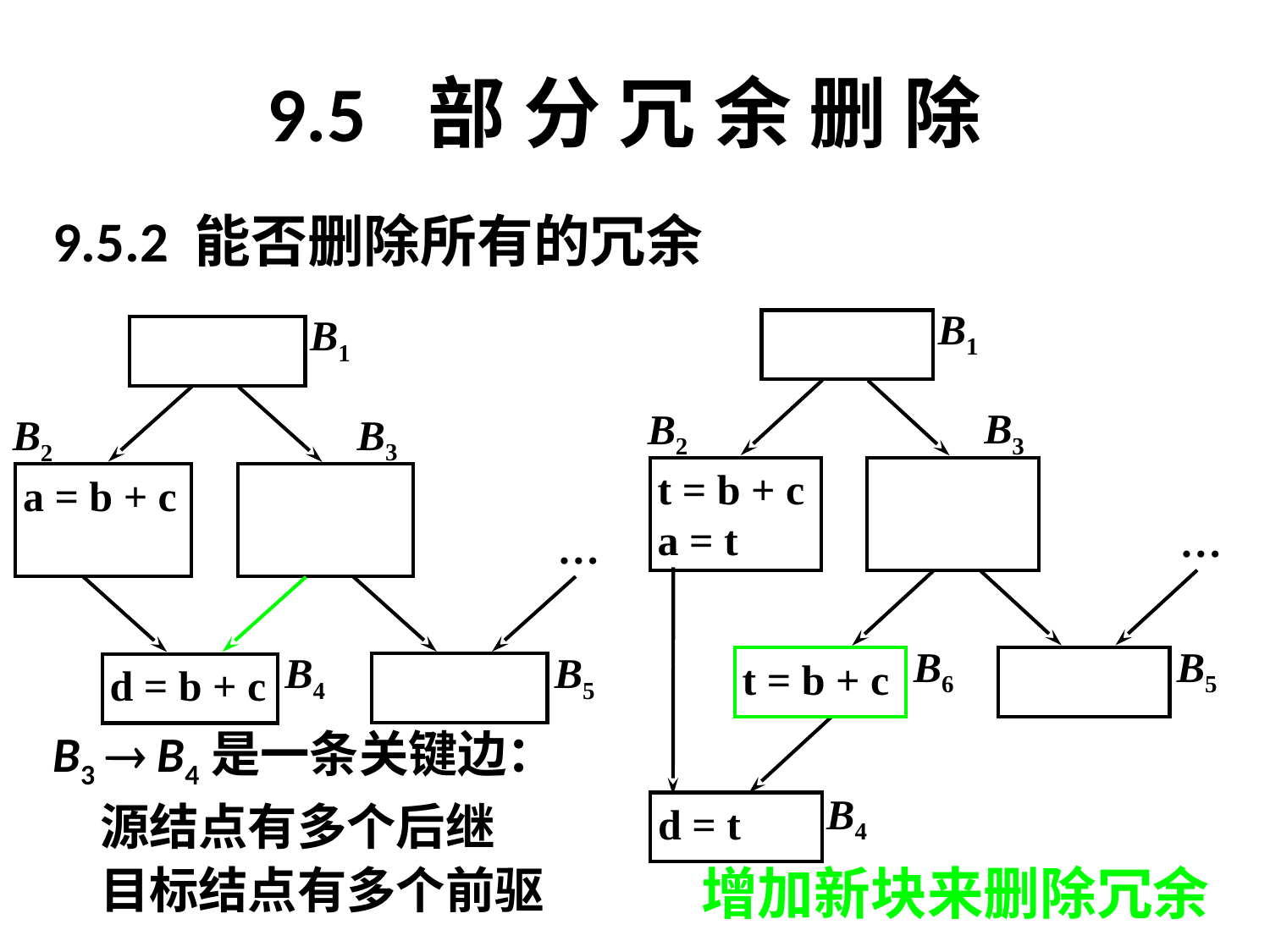

# 9.5  部 分 冗 余 删 除
9.5.2 能否删除所有的冗余

B3 → B4是一条关键边：
	源结点有多个后继
	目标结点有多个前驱
B1

B3
B2
t = b + c
a = t

…

B5
B6

t = b + c

B4
d = t
B1

B3
B2
a = b + c

…

B5
B4

d = b + c
增加新块来删除冗余